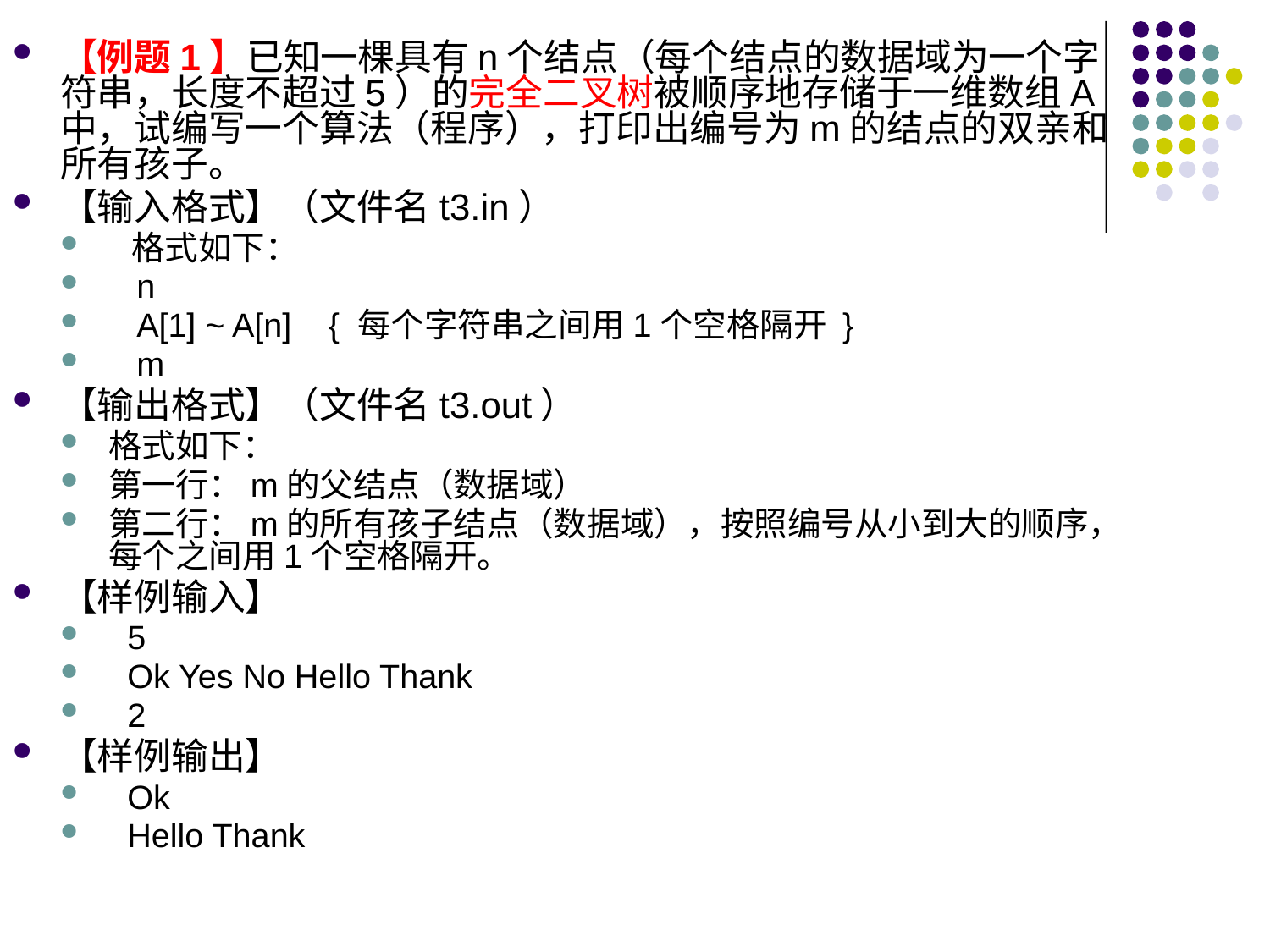

【例题1】已知一棵具有n个结点（每个结点的数据域为一个字符串，长度不超过5）的完全二叉树被顺序地存储于一维数组A中，试编写一个算法（程序），打印出编号为m的结点的双亲和所有孩子。
【输入格式】（文件名t3.in）
  格式如下：
   n
   A[1] ~ A[n]    { 每个字符串之间用1个空格隔开 }
   m
【输出格式】（文件名t3.out）
格式如下：
第一行：m的父结点（数据域）
第二行：m的所有孩子结点（数据域），按照编号从小到大的顺序，每个之间用1个空格隔开。
【样例输入】
  5
  Ok Yes No Hello Thank
  2
【样例输出】
  Ok
  Hello Thank